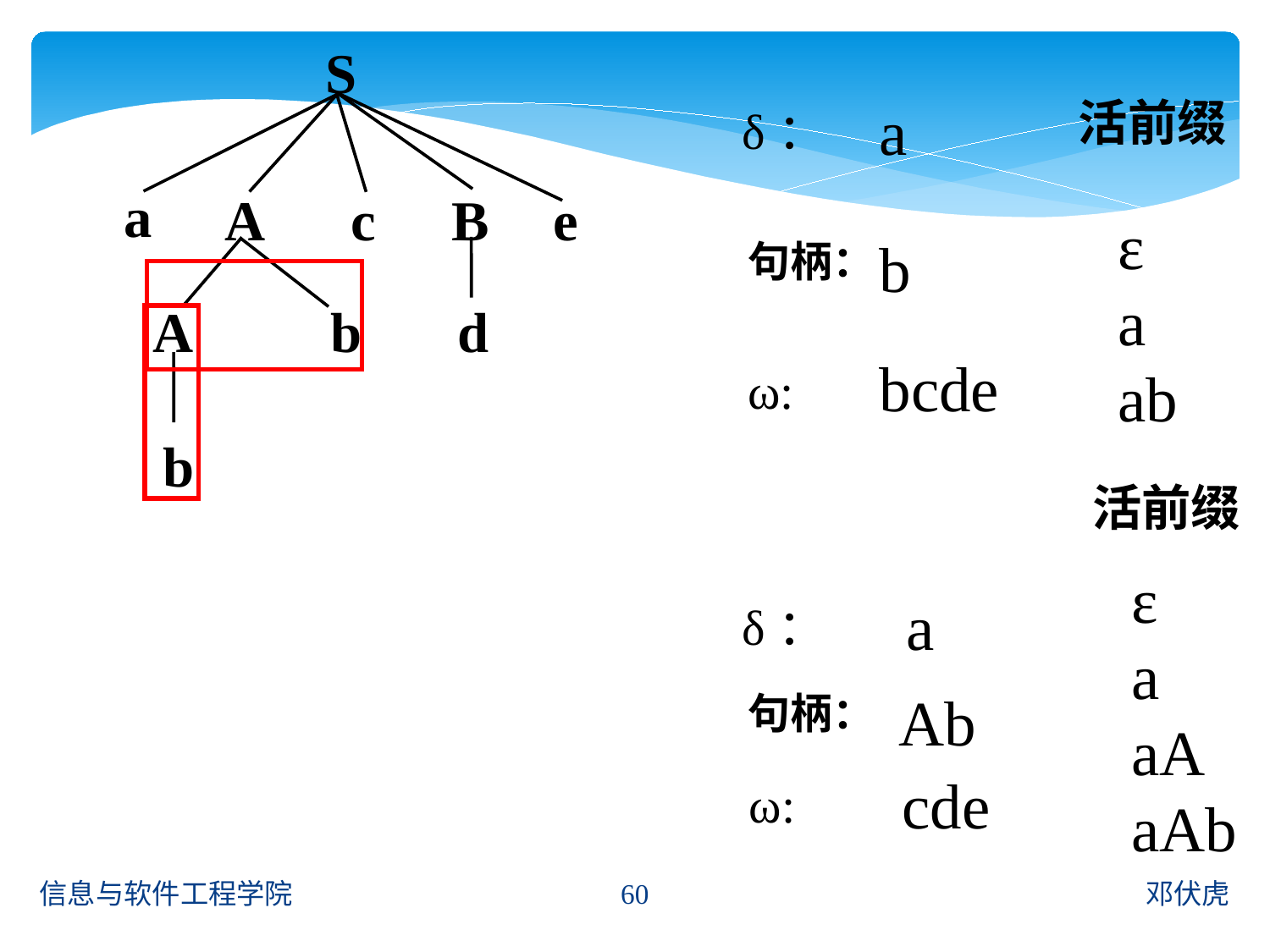

S
活前缀
a

δ：

a
A
c
B
e
ε
a
ab
b
句柄：

A
b
d

bcde

ω:
b
活前缀
ε
a
aA
aAb
a
δ：
Ab
句柄：
cde
ω:
信息与软件工程学院
60
邓伏虎